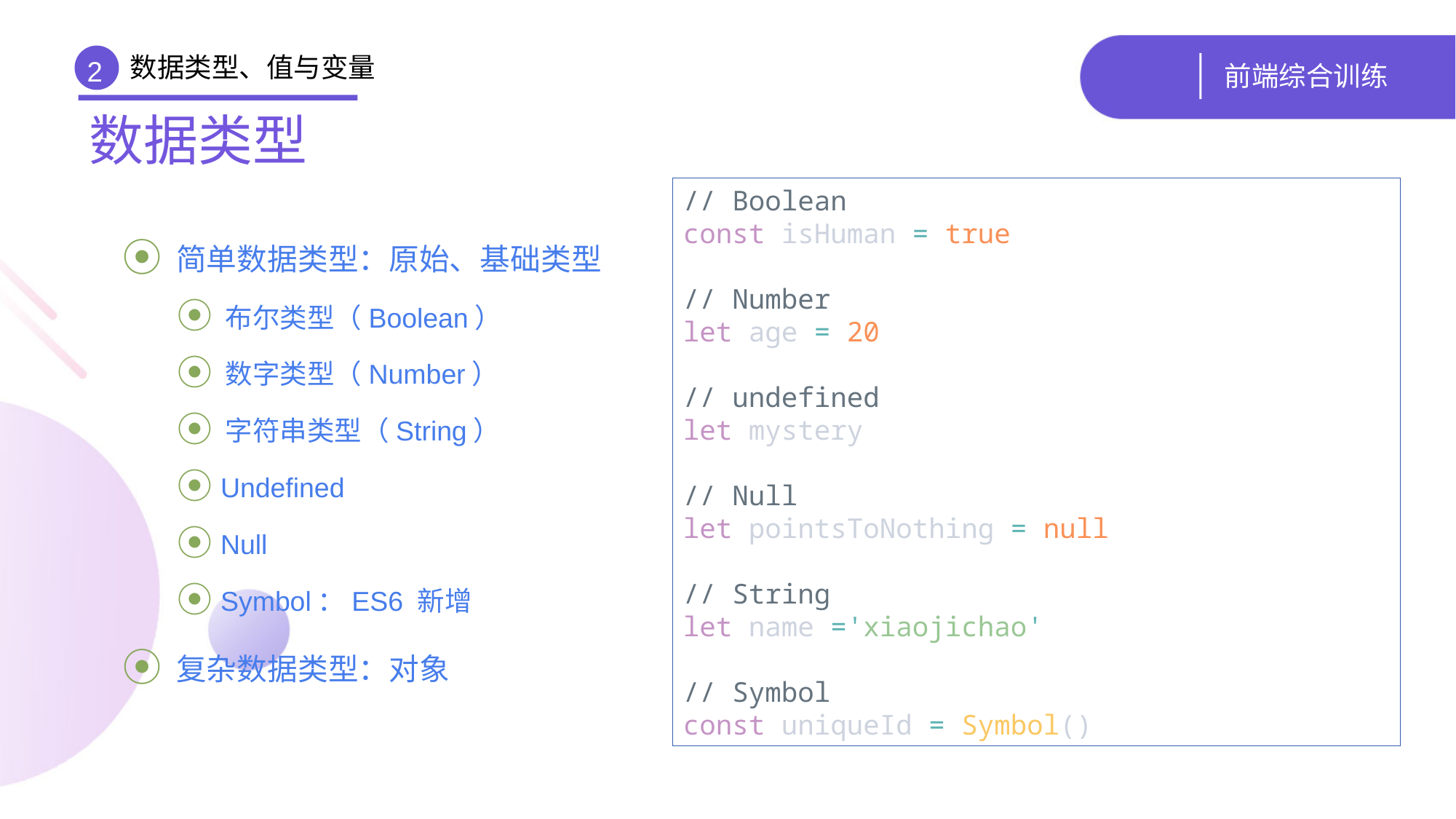

数据类型、值与变量
# 前端综合训练
2
数据类型
// Boolean
const isHuman = true
// Number
let age = 20
// undefined
let mystery
// Null
let pointsToNothing = null
// String
let name ='xiaojichao'
// Symbol
const uniqueId = Symbol()
 简单数据类型：原始、基础类型
 布尔类型（Boolean）
 数字类型（Number）
 字符串类型（String）
 Undefined
 Null
 Symbol：ES6 新增
 复杂数据类型：对象